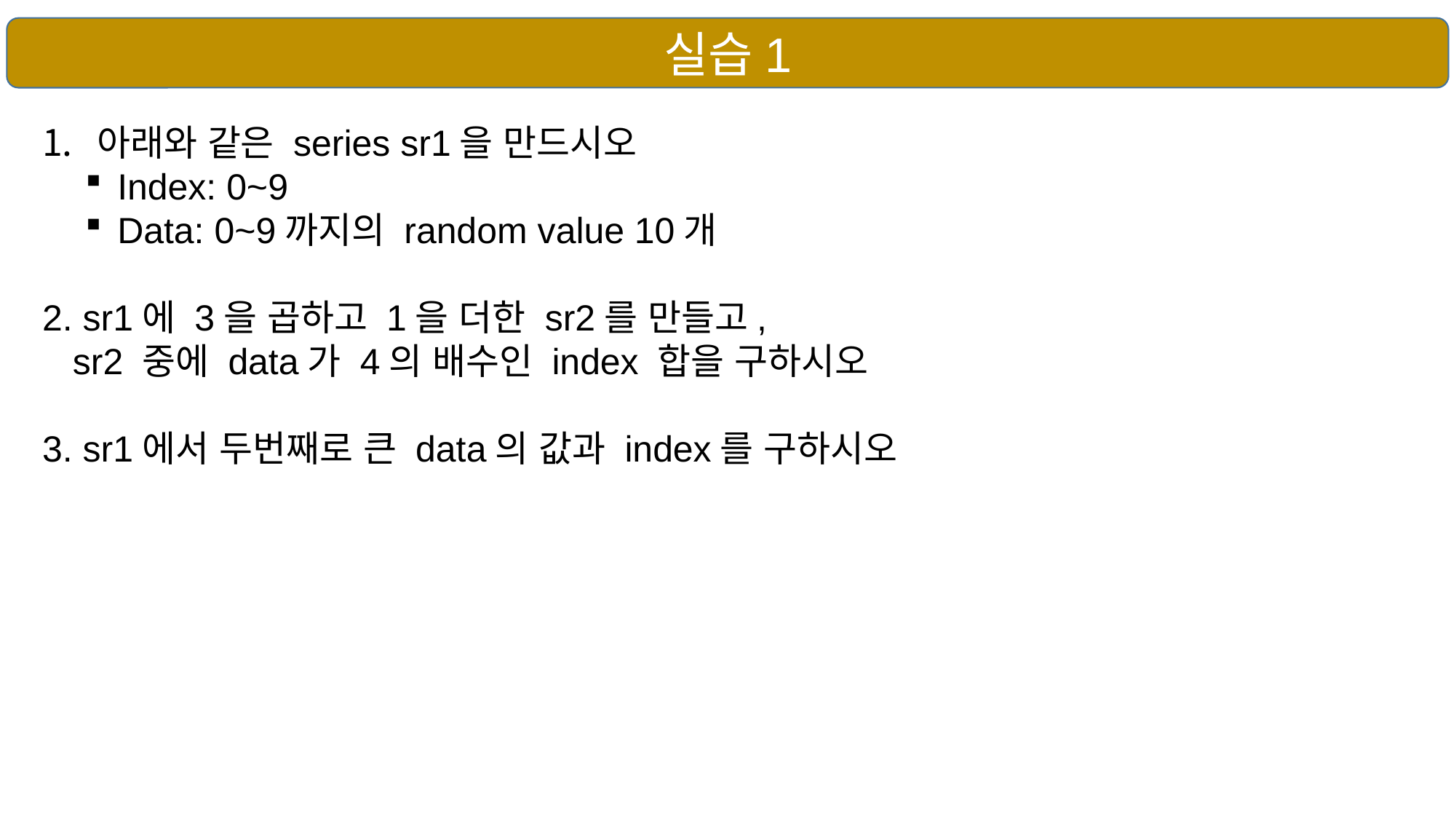

실습1
아래와 같은 series sr1을 만드시오
Index: 0~9
Data: 0~9까지의 random value 10개

2. sr1에 3을 곱하고 1을 더한 sr2를 만들고,
   sr2 중에 data가 4의 배수인 index 합을 구하시오

3. sr1에서 두번째로 큰 data의 값과 index를 구하시오